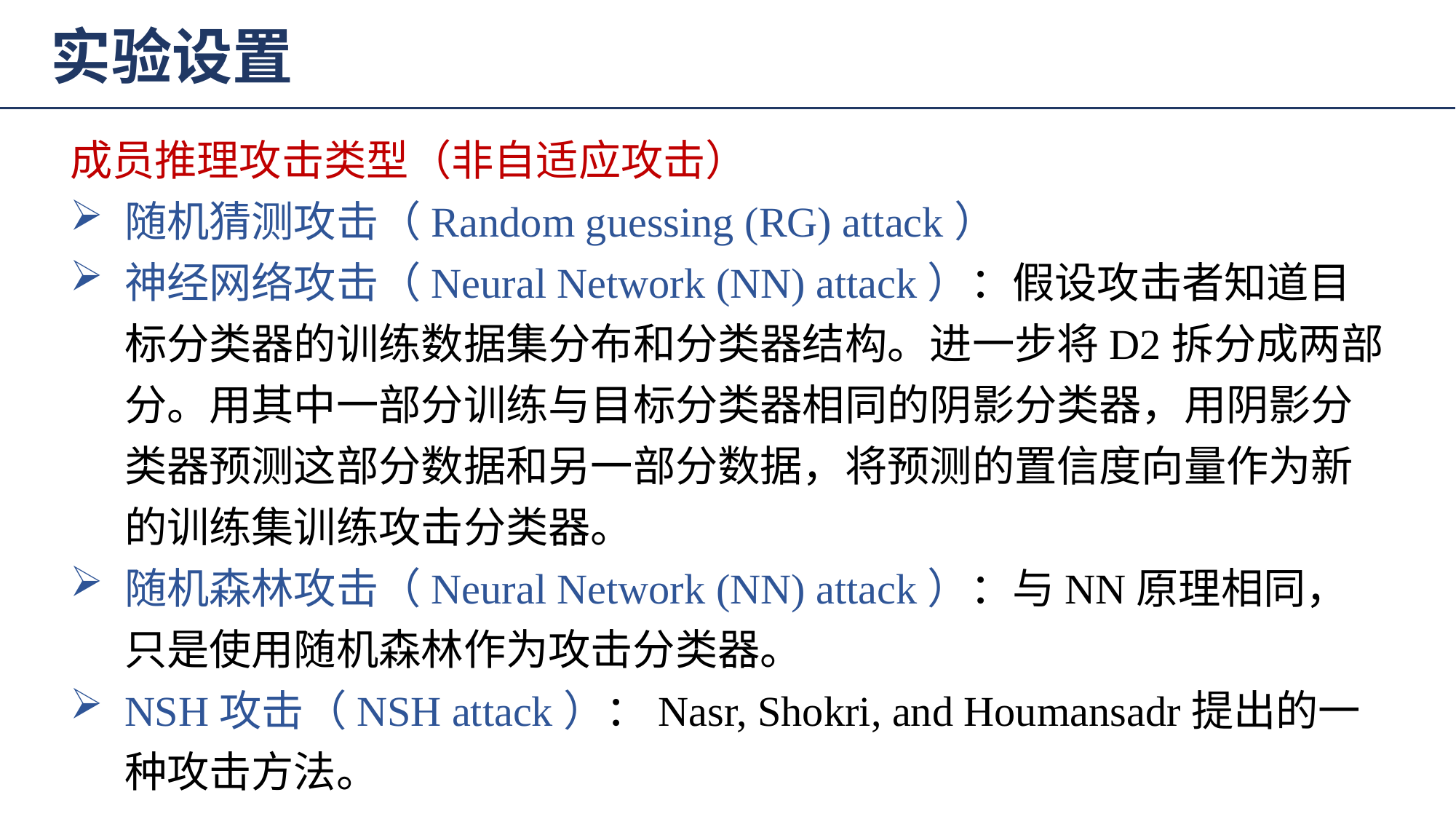

实验设置
成员推理攻击类型（非自适应攻击）
随机猜测攻击（Random guessing (RG) attack）
神经网络攻击（Neural Network (NN) attack）：假设攻击者知道目标分类器的训练数据集分布和分类器结构。进一步将D2拆分成两部分。用其中一部分训练与目标分类器相同的阴影分类器，用阴影分类器预测这部分数据和另一部分数据，将预测的置信度向量作为新的训练集训练攻击分类器。
随机森林攻击（Neural Network (NN) attack）：与NN原理相同，只是使用随机森林作为攻击分类器。
NSH攻击（NSH attack）：Nasr, Shokri, and Houmansadr提出的一种攻击方法。